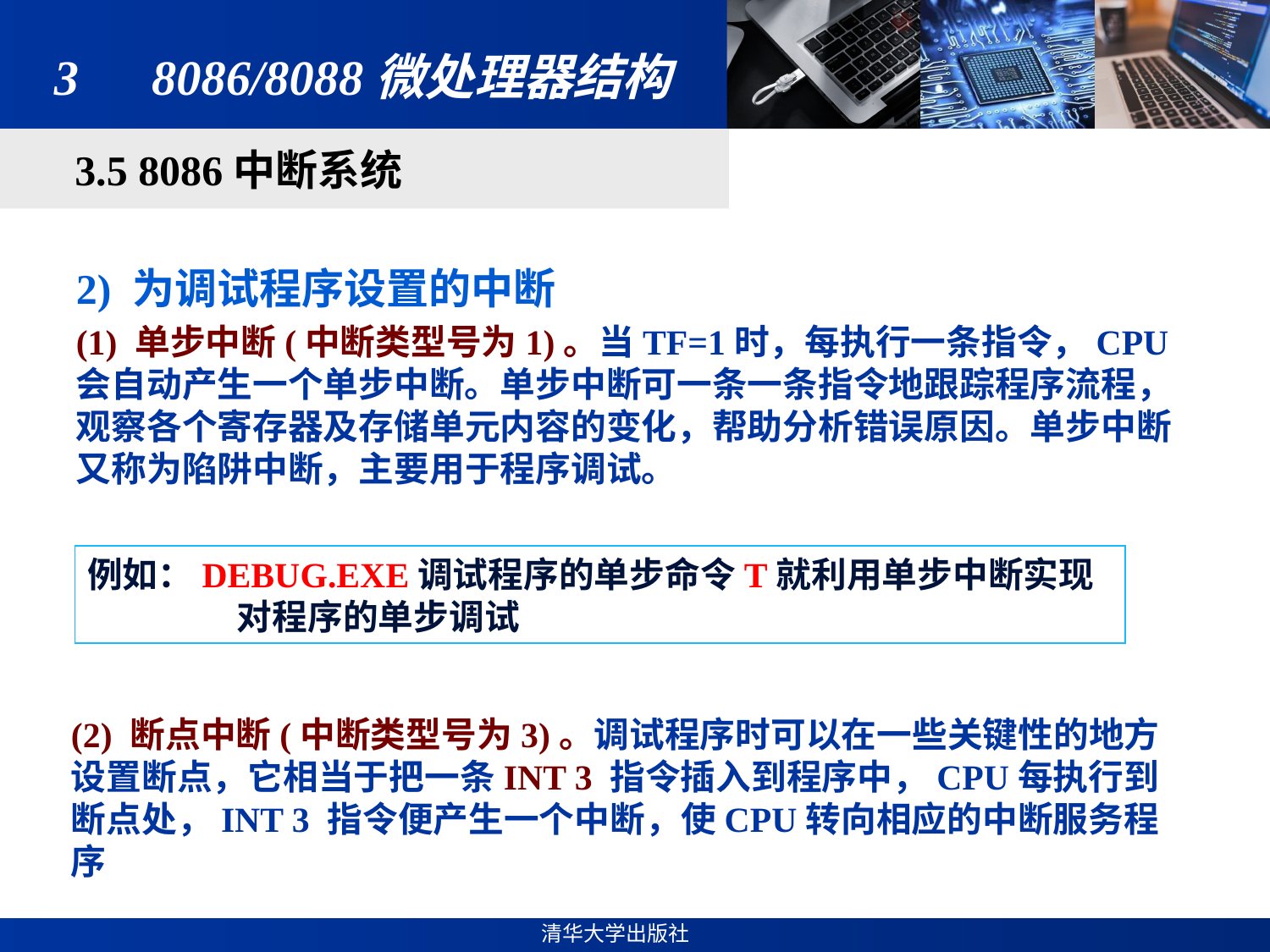

# 3　8086/8088微处理器结构
3.5 8086中断系统

2) 为调试程序设置的中断
(1) 单步中断(中断类型号为1)。当TF=1时，每执行一条指令，CPU会自动产生一个单步中断。单步中断可一条一条指令地跟踪程序流程，观察各个寄存器及存储单元内容的变化，帮助分析错误原因。单步中断又称为陷阱中断，主要用于程序调试。

例如：DEBUG.EXE调试程序的单步命令T就利用单步中断实现对程序的单步调试
(2) 断点中断(中断类型号为3)。调试程序时可以在一些关键性的地方设置断点，它相当于把一条INT 3 指令插入到程序中，CPU每执行到断点处，INT 3 指令便产生一个中断，使CPU转向相应的中断服务程序